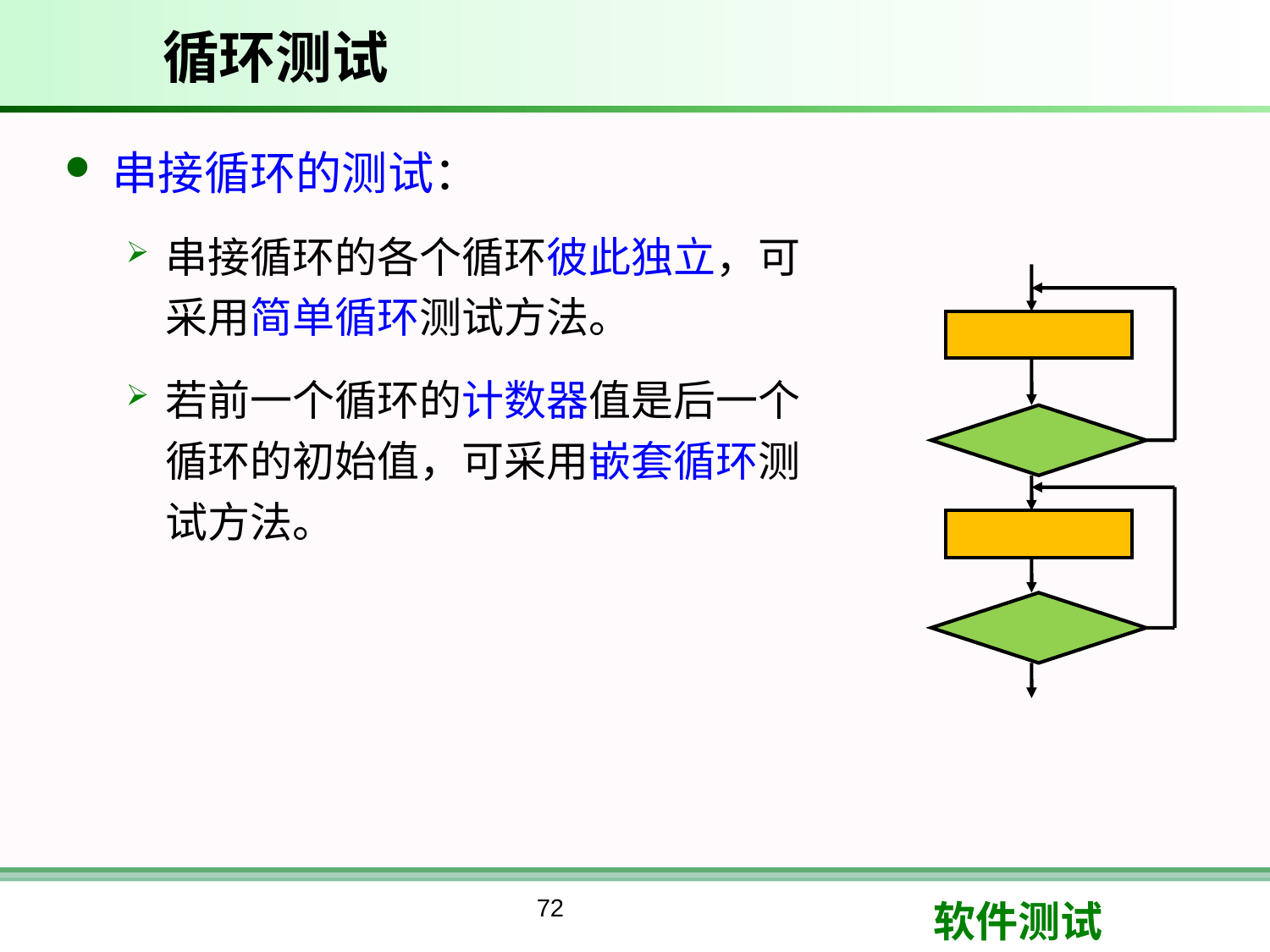

# 循环测试
串接循环的测试：
串接循环的各个循环彼此独立，可采用简单循环测试方法。
若前一个循环的计数器值是后一个循环的初始值，可采用嵌套循环测试方法。

72